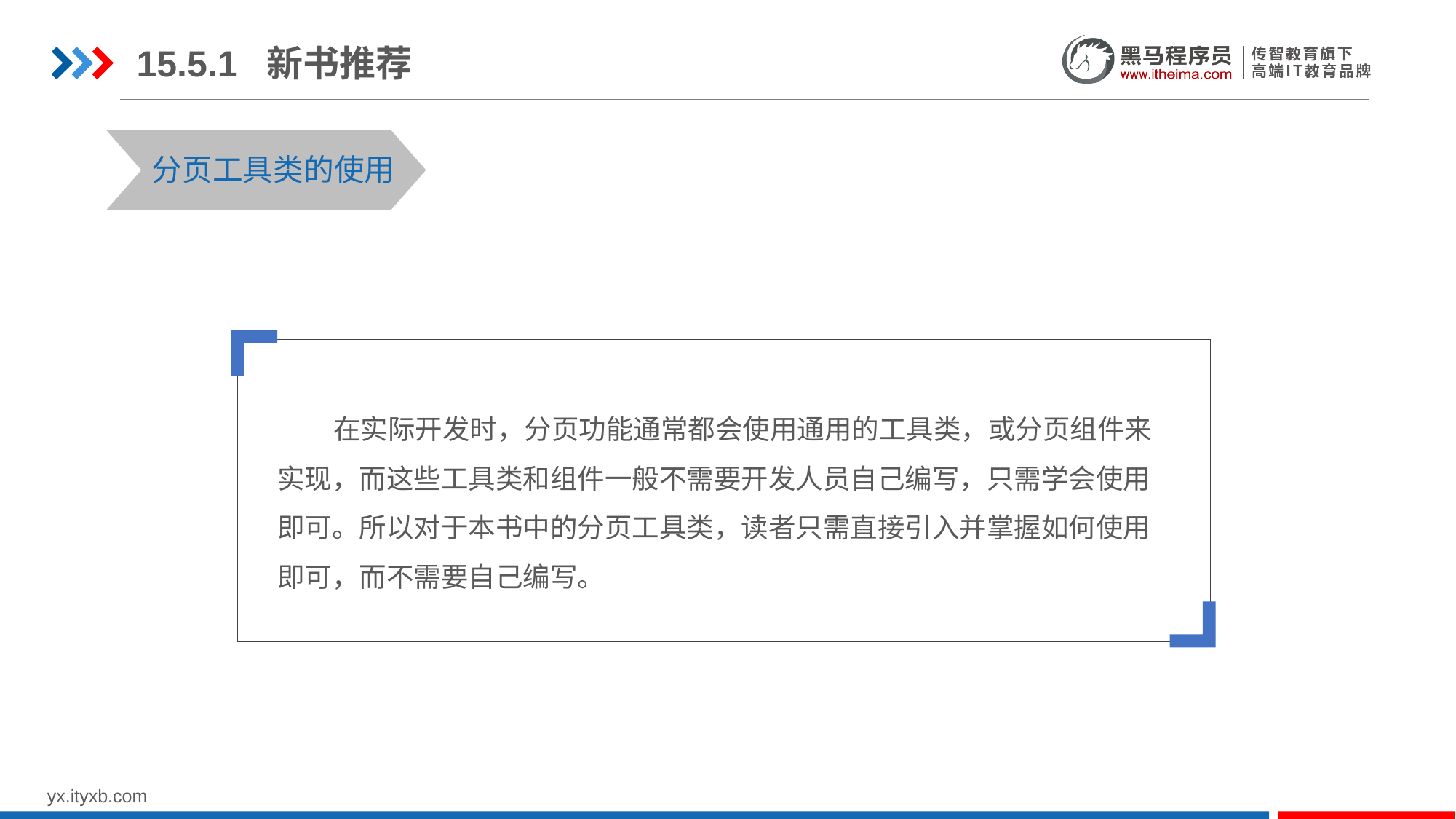

15.5.1  新书推荐

分页工具类的使用

        在实际开发时，分页功能通常都会使用通用的工具类，或分页组件来实现，而这些工具类和组件一般不需要开发人员自己编写，只需学会使用即可。所以对于本书中的分页工具类，读者只需直接引入并掌握如何使用即可，而不需要自己编写。